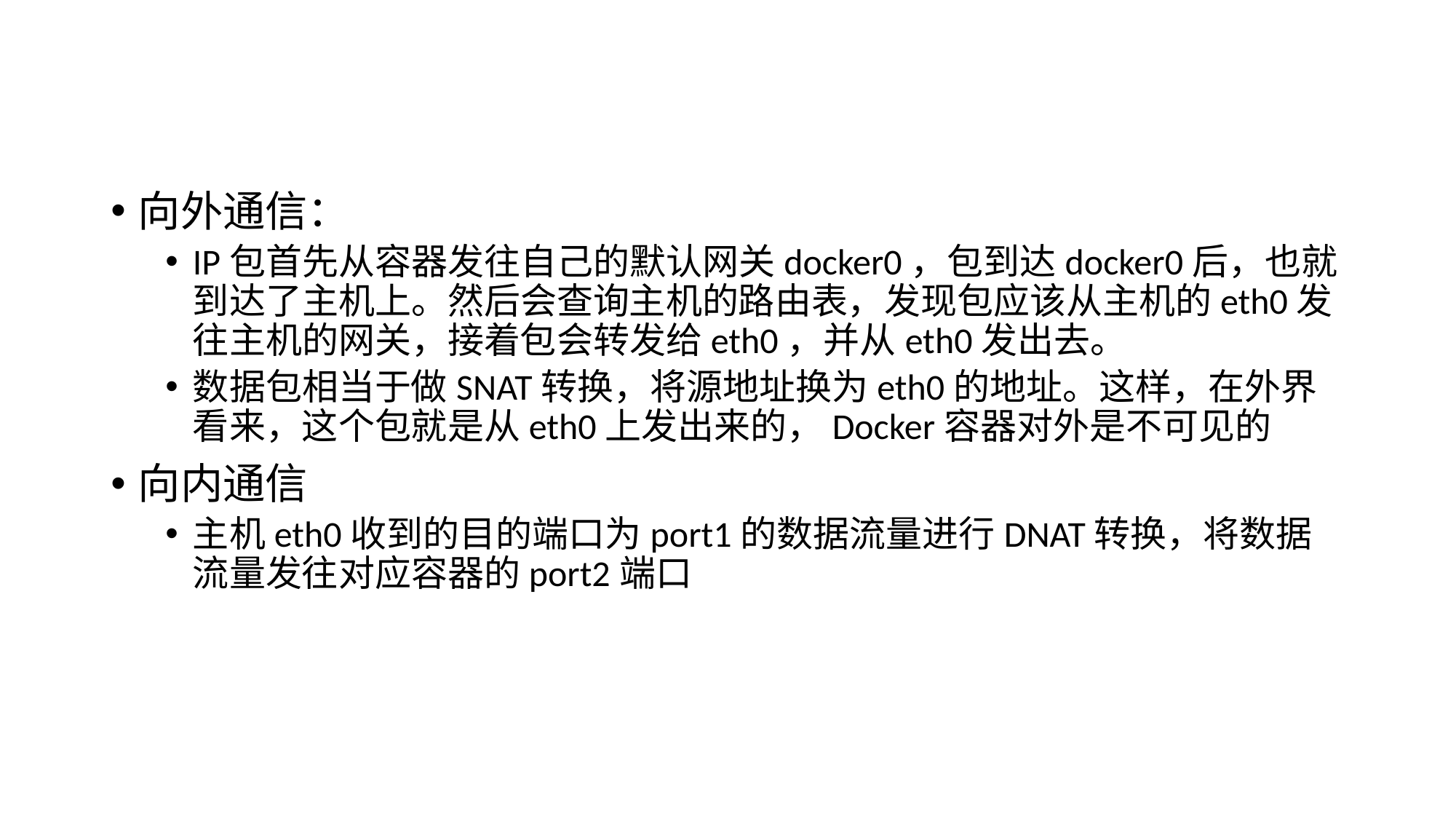

向外通信：
IP包首先从容器发往自己的默认网关docker0，包到达docker0后，也就到达了主机上。然后会查询主机的路由表，发现包应该从主机的eth0发往主机的网关，接着包会转发给eth0，并从eth0发出去。
数据包相当于做SNAT转换，将源地址换为eth0的地址。这样，在外界看来，这个包就是从eth0上发出来的，Docker容器对外是不可见的
向内通信
主机eth0收到的目的端口为port1的数据流量进行DNAT转换，将数据流量发往对应容器的port2端口